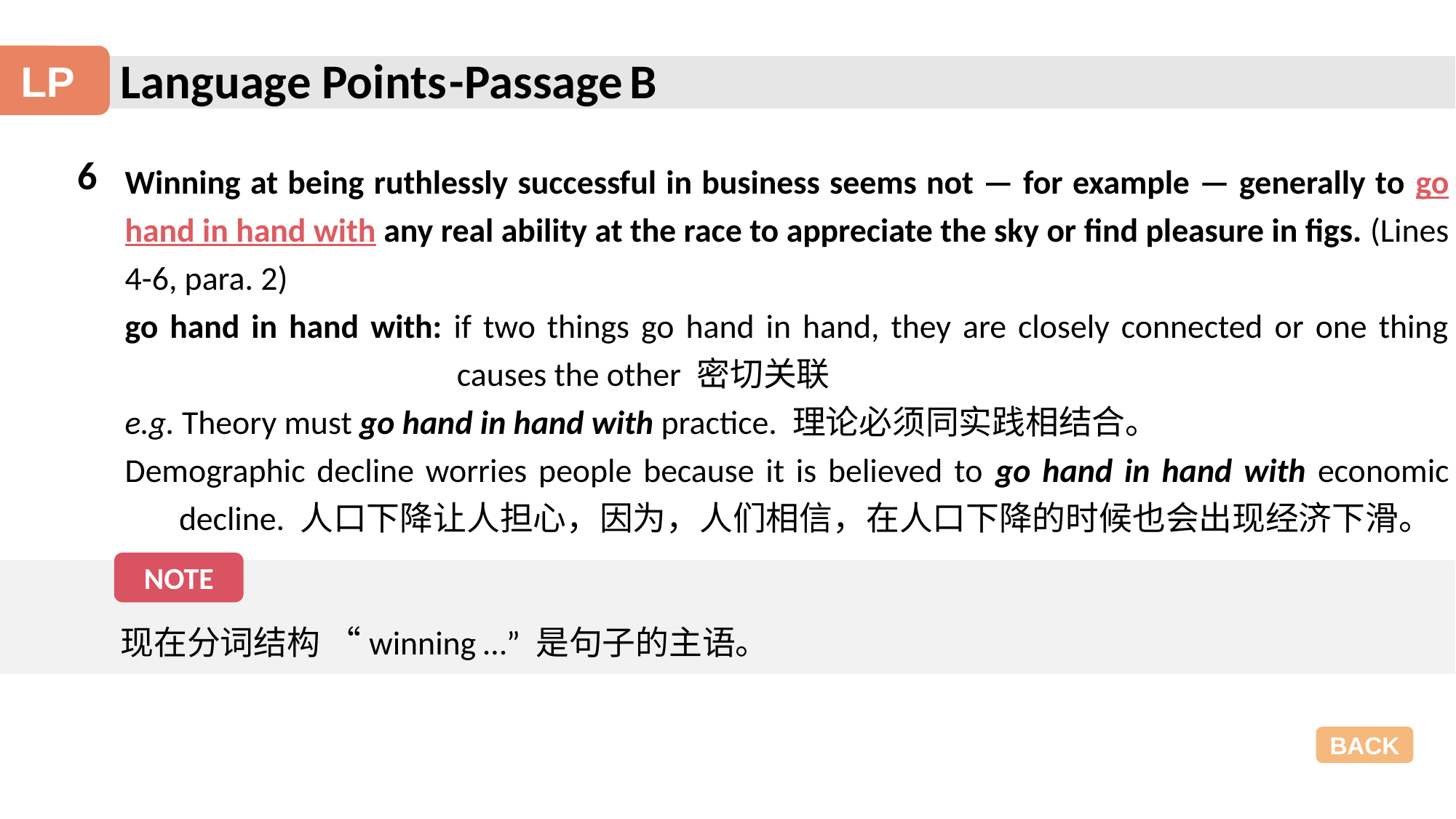

Language Points
-Passage B
LP

6
Winning at being ruthlessly successful in business seems not — for example — generally to go hand in hand with any real ability at the race to appreciate the sky or find pleasure in figs. (Lines 4-6, para. 2)
go hand in hand with: if two things go hand in hand, they are closely connected or one thing causes the other 密切关联
e.g. Theory must go hand in hand with practice. 理论必须同实践相结合。
Demographic decline worries people because it is believed to go hand in hand with economic decline. 人口下降让人担心，因为，人们相信，在人口下降的时候也会出现经济下滑。
NOTE

现在分词结构 “winning …” 是句子的主语。
BACK